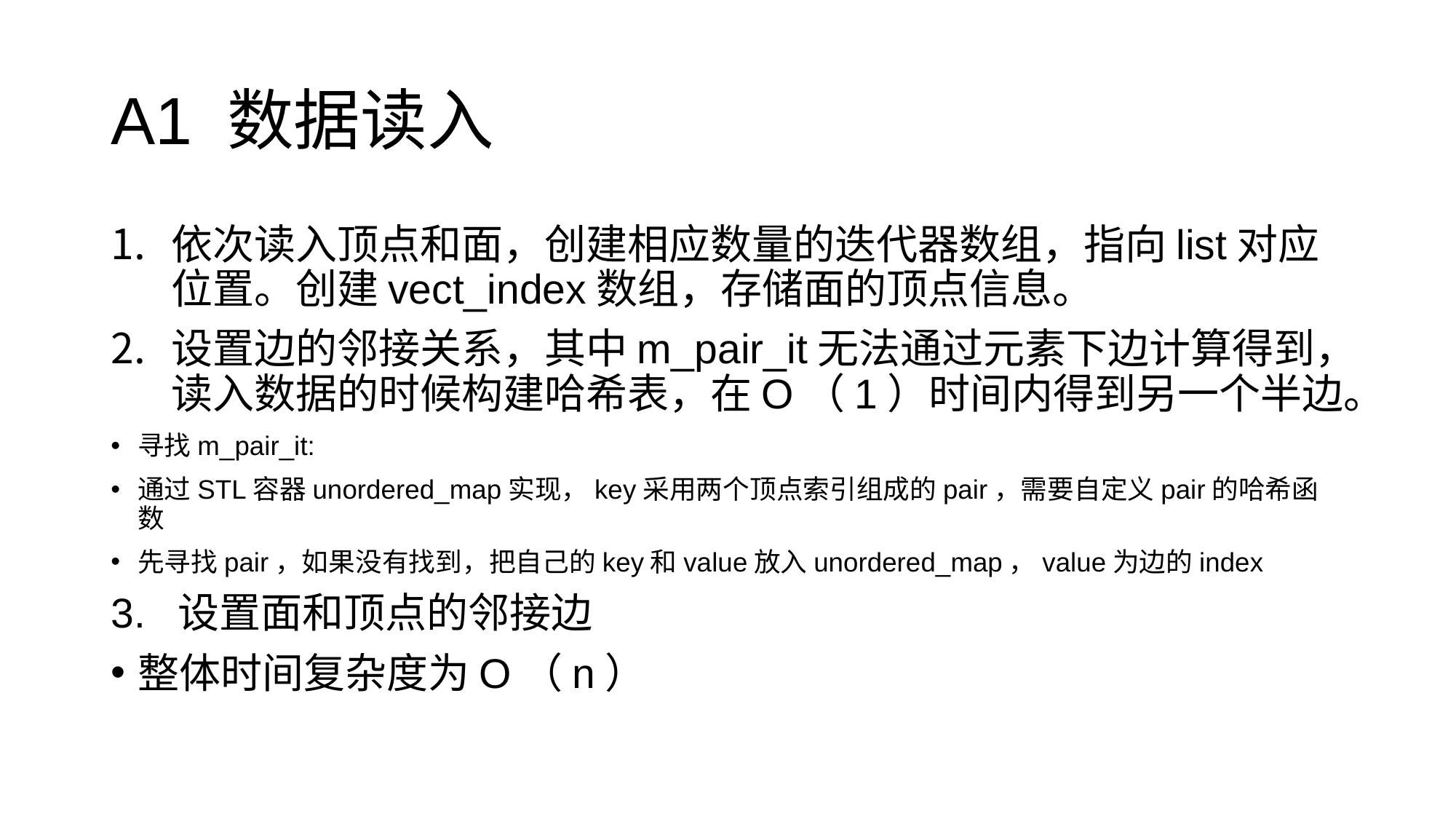

# A1 数据读入
依次读入顶点和面，创建相应数量的迭代器数组，指向list对应位置。创建vect_index数组，存储面的顶点信息。
设置边的邻接关系，其中m_pair_it无法通过元素下边计算得到，读入数据的时候构建哈希表，在O（1）时间内得到另一个半边。
寻找m_pair_it:
通过STL容器unordered_map实现，key采用两个顶点索引组成的pair，需要自定义pair的哈希函数
先寻找pair，如果没有找到，把自己的key和value放入unordered_map，value为边的index
3.  设置面和顶点的邻接边
整体时间复杂度为O（n）